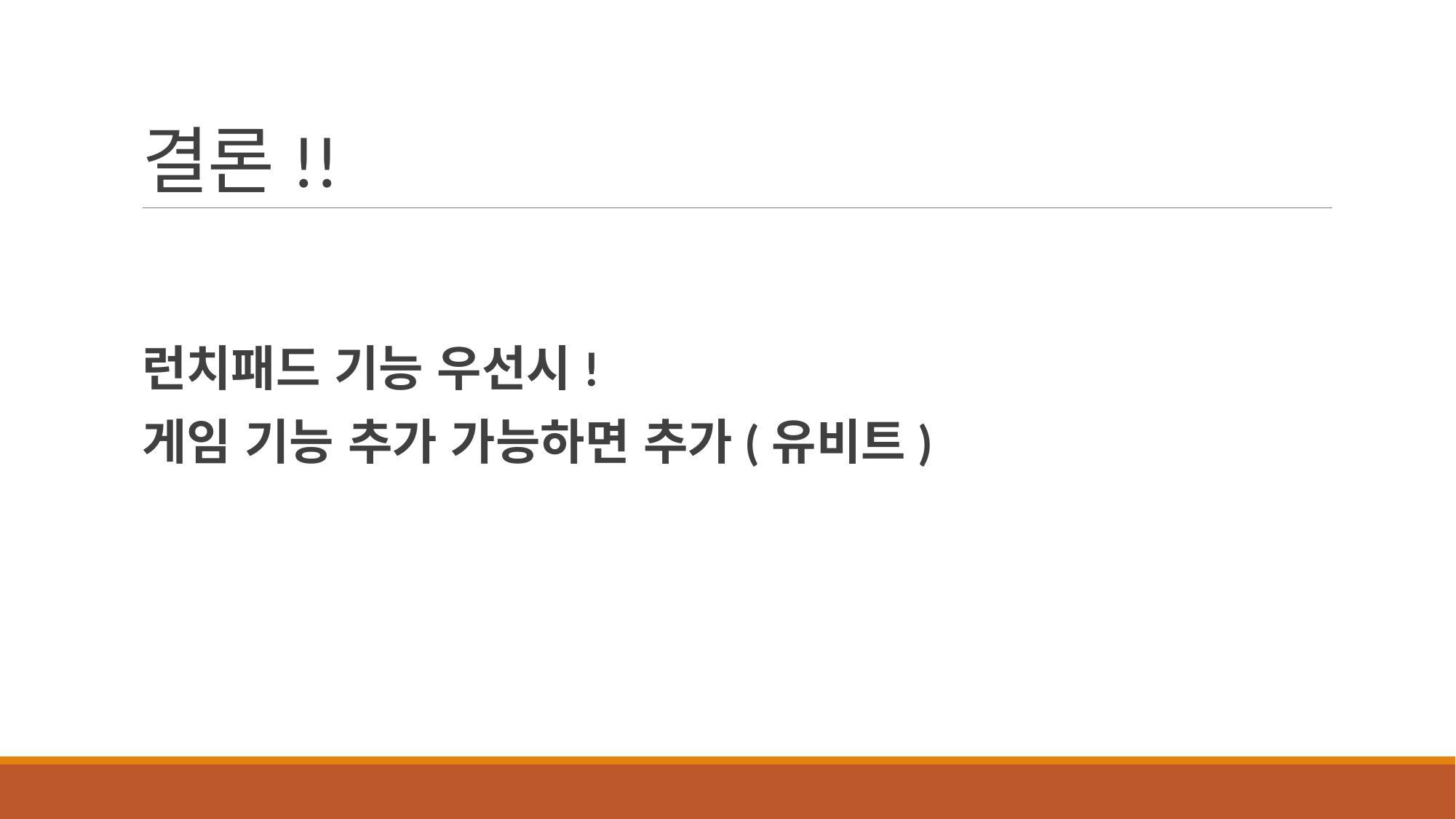

# 결론!!
런치패드 기능 우선시!
게임 기능 추가 가능하면 추가(유비트)